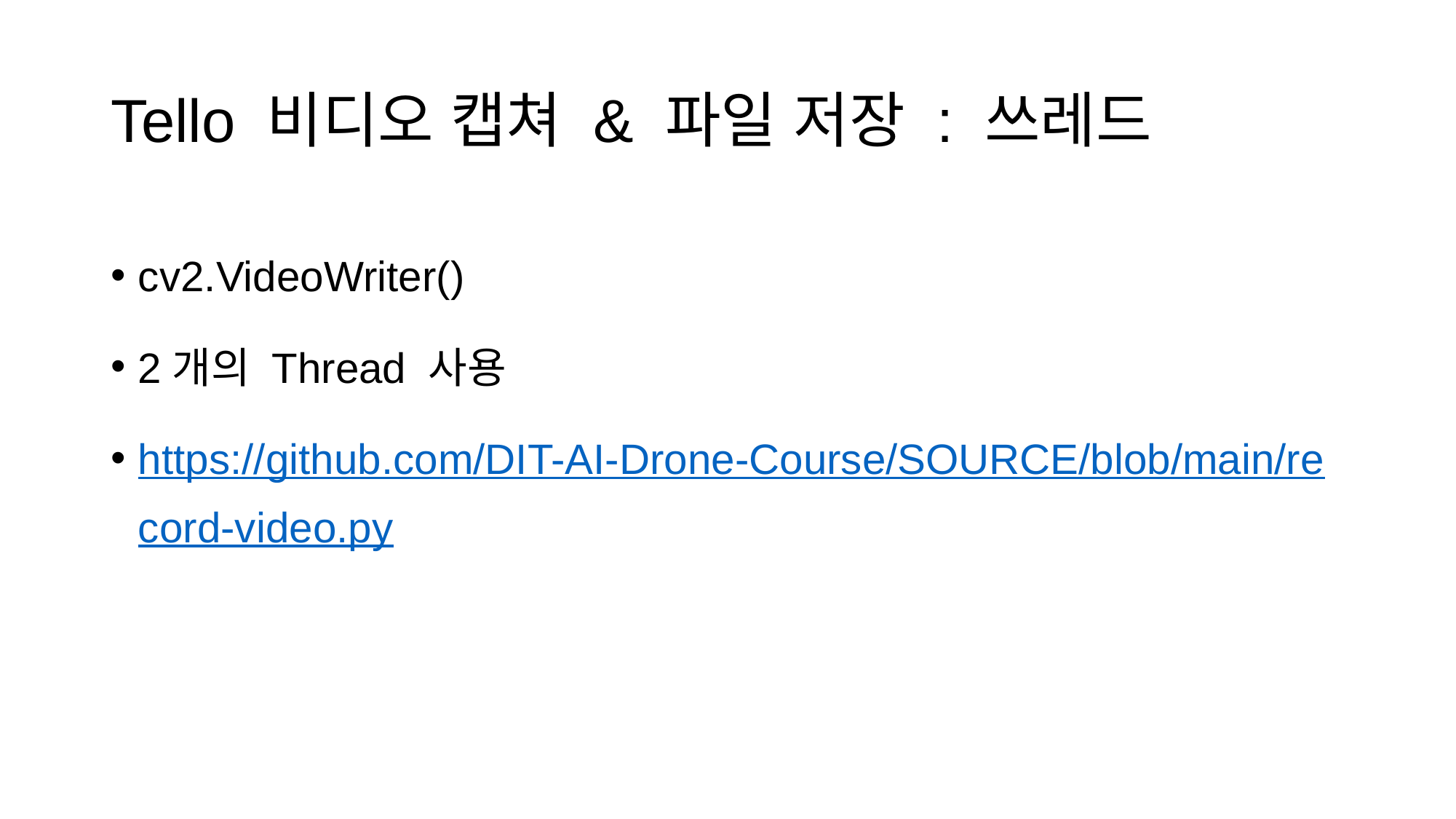

# Tello 비디오 캡쳐 & 파일 저장 : 쓰레드
cv2.VideoWriter()
2개의 Thread 사용
https://github.com/DIT-AI-Drone-Course/SOURCE/blob/main/record-video.py